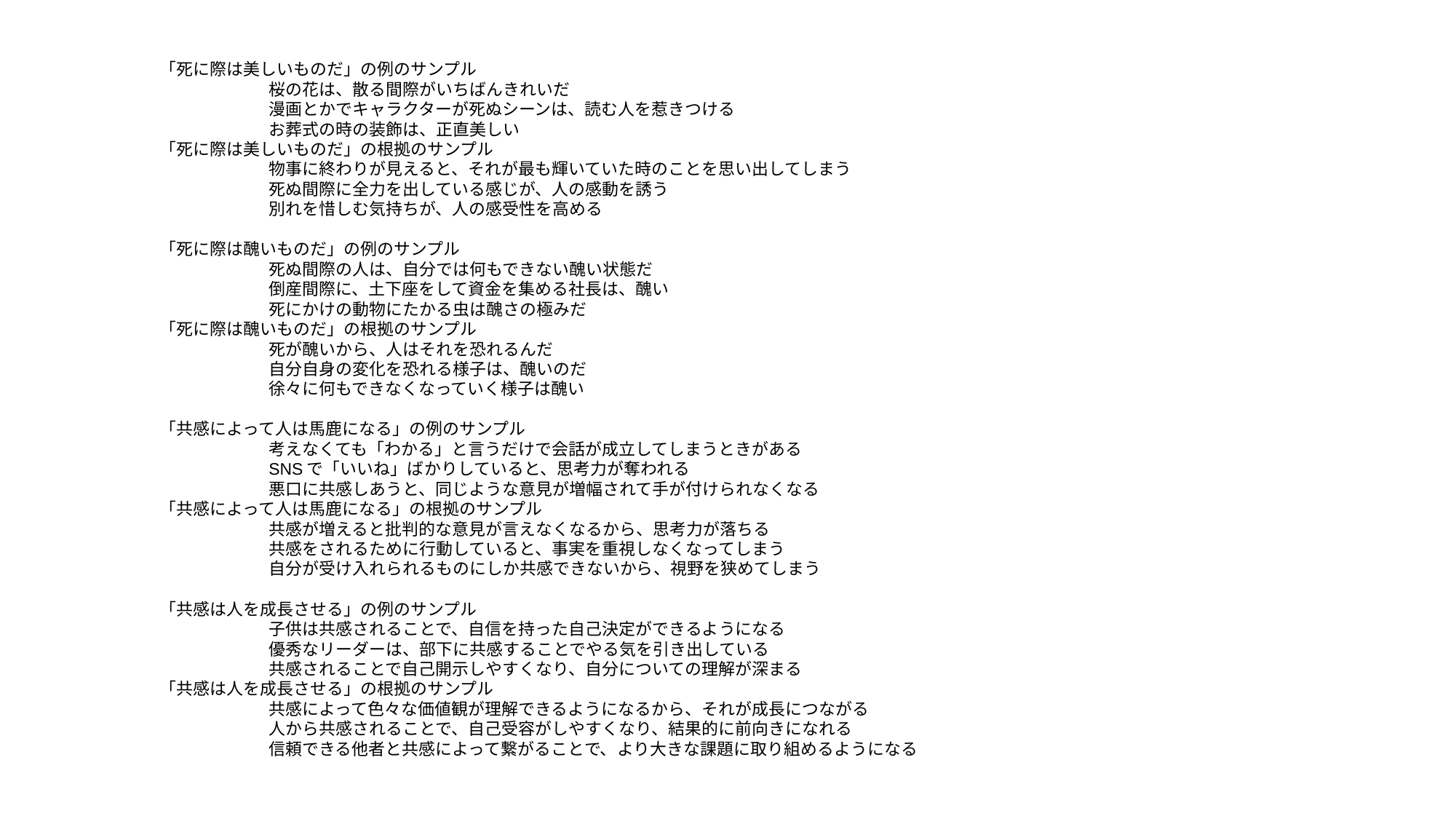

「死に際は美しいものだ」の例のサンプル
	桜の花は、散る間際がいちばんきれいだ
	漫画とかでキャラクターが死ぬシーンは、読む人を惹きつける
	お葬式の時の装飾は、正直美しい
「死に際は美しいものだ」の根拠のサンプル
	物事に終わりが見えると、それが最も輝いていた時のことを思い出してしまう
	死ぬ間際に全力を出している感じが、人の感動を誘う
	別れを惜しむ気持ちが、人の感受性を高める

「死に際は醜いものだ」の例のサンプル
	死ぬ間際の人は、自分では何もできない醜い状態だ
	倒産間際に、土下座をして資金を集める社長は、醜い
	死にかけの動物にたかる虫は醜さの極みだ
「死に際は醜いものだ」の根拠のサンプル
	死が醜いから、人はそれを恐れるんだ
	自分自身の変化を恐れる様子は、醜いのだ
	徐々に何もできなくなっていく様子は醜い

「共感によって人は馬鹿になる」の例のサンプル
	考えなくても「わかる」と言うだけで会話が成立してしまうときがある
	SNSで「いいね」ばかりしていると、思考力が奪われる
	悪口に共感しあうと、同じような意見が増幅されて手が付けられなくなる
「共感によって人は馬鹿になる」の根拠のサンプル
	共感が増えると批判的な意見が言えなくなるから、思考力が落ちる
	共感をされるために行動していると、事実を重視しなくなってしまう
	自分が受け入れられるものにしか共感できないから、視野を狭めてしまう

「共感は人を成長させる」の例のサンプル
	子供は共感されることで、自信を持った自己決定ができるようになる
	優秀なリーダーは、部下に共感することでやる気を引き出している
	共感されることで自己開示しやすくなり、自分についての理解が深まる
「共感は人を成長させる」の根拠のサンプル
	共感によって色々な価値観が理解できるようになるから、それが成長につながる
	人から共感されることで、自己受容がしやすくなり、結果的に前向きになれる
	信頼できる他者と共感によって繋がることで、より大きな課題に取り組めるようになる